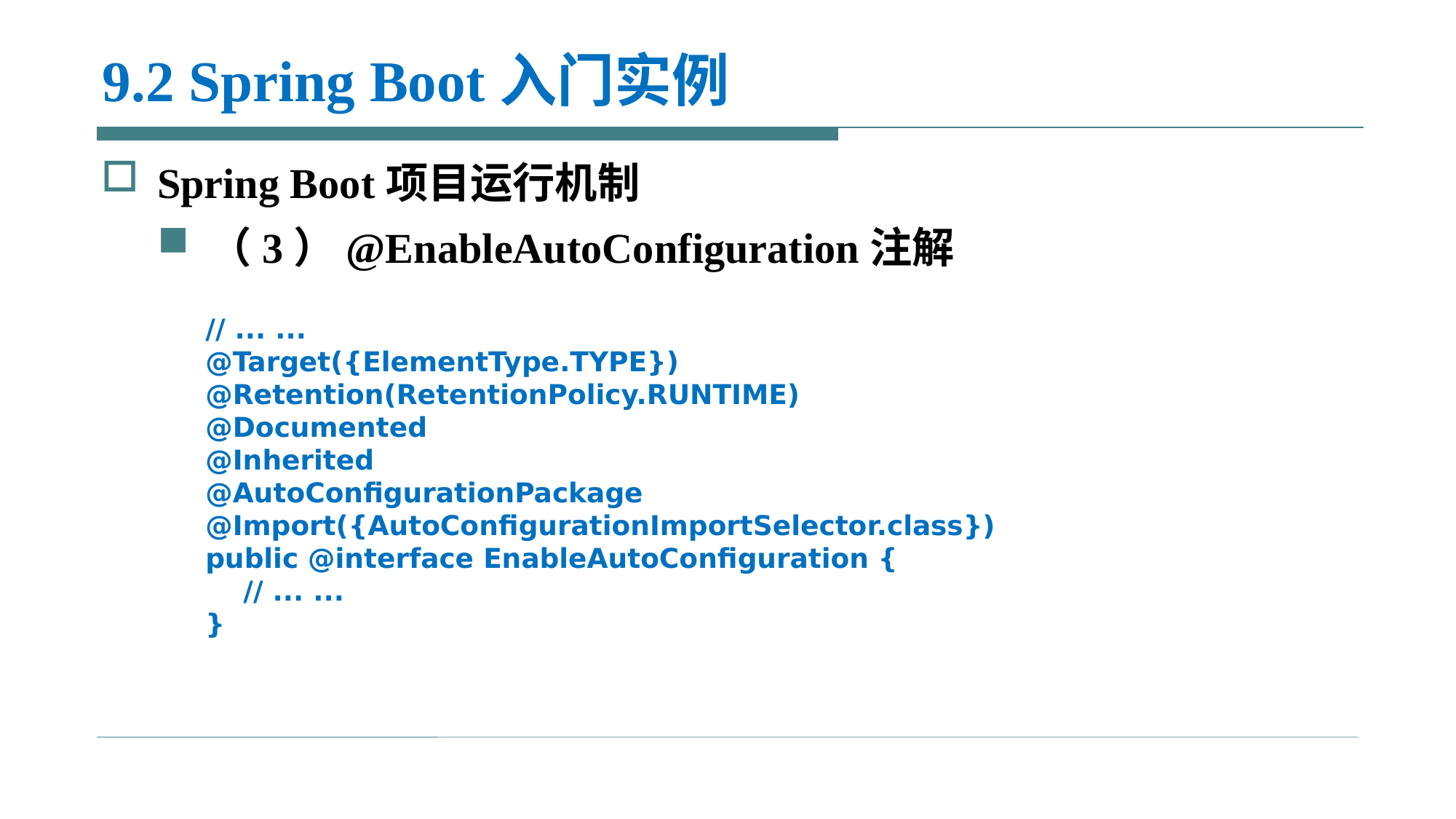

# 9.2 Spring Boot入门实例
Spring Boot项目运行机制
（3）@EnableAutoConfiguration注解

// ... ...
@Target({ElementType.TYPE})
@Retention(RetentionPolicy.RUNTIME)
@Documented
@Inherited
@AutoConfigurationPackage
@Import({AutoConfigurationImportSelector.class})
public @interface EnableAutoConfiguration {
    // ... ...
}
16